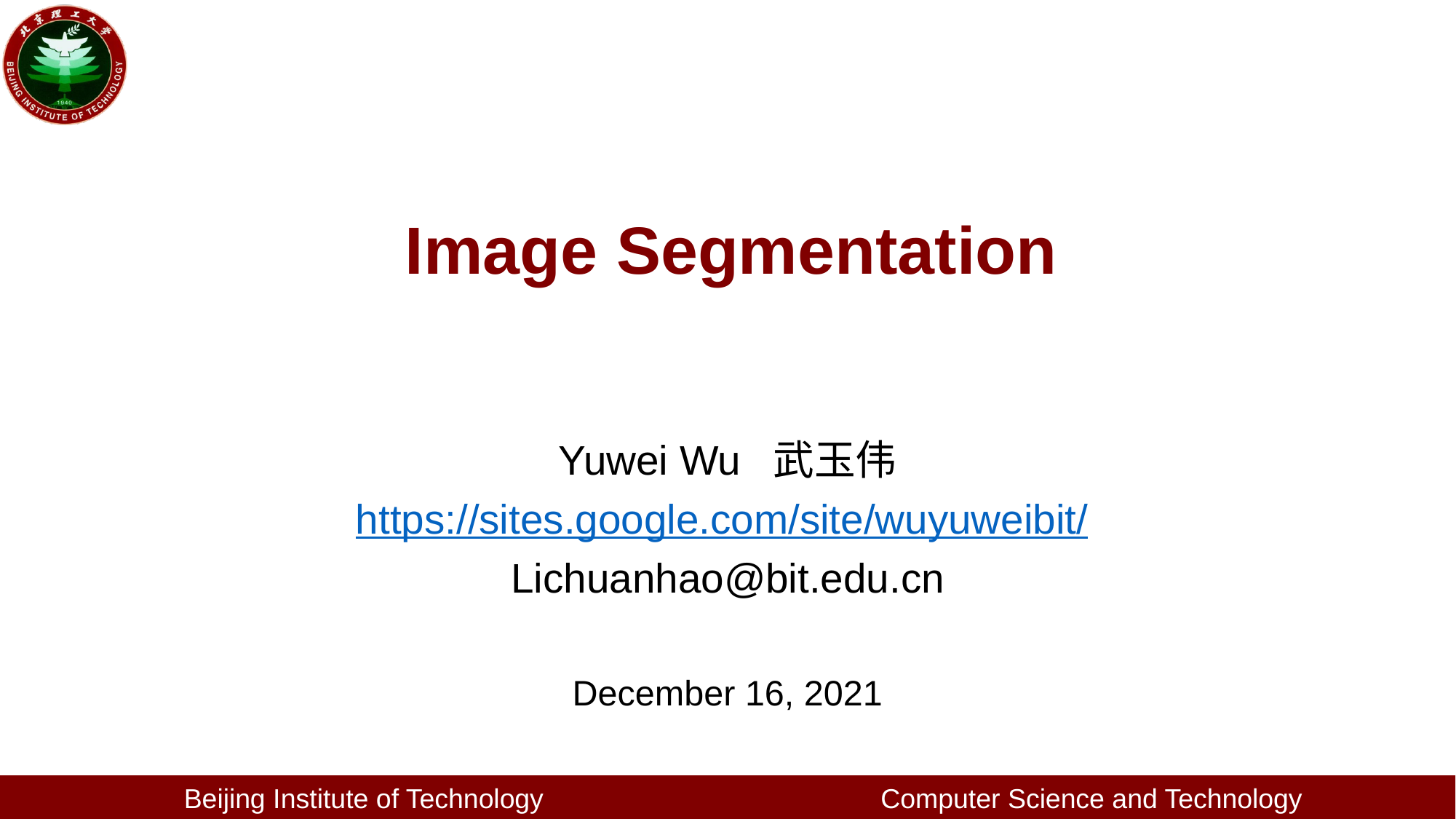

# Image Segmentation
Yuwei Wu  武玉伟
https://sites.google.com/site/wuyuweibit/
Lichuanhao@bit.edu.cn

December 16, 2021